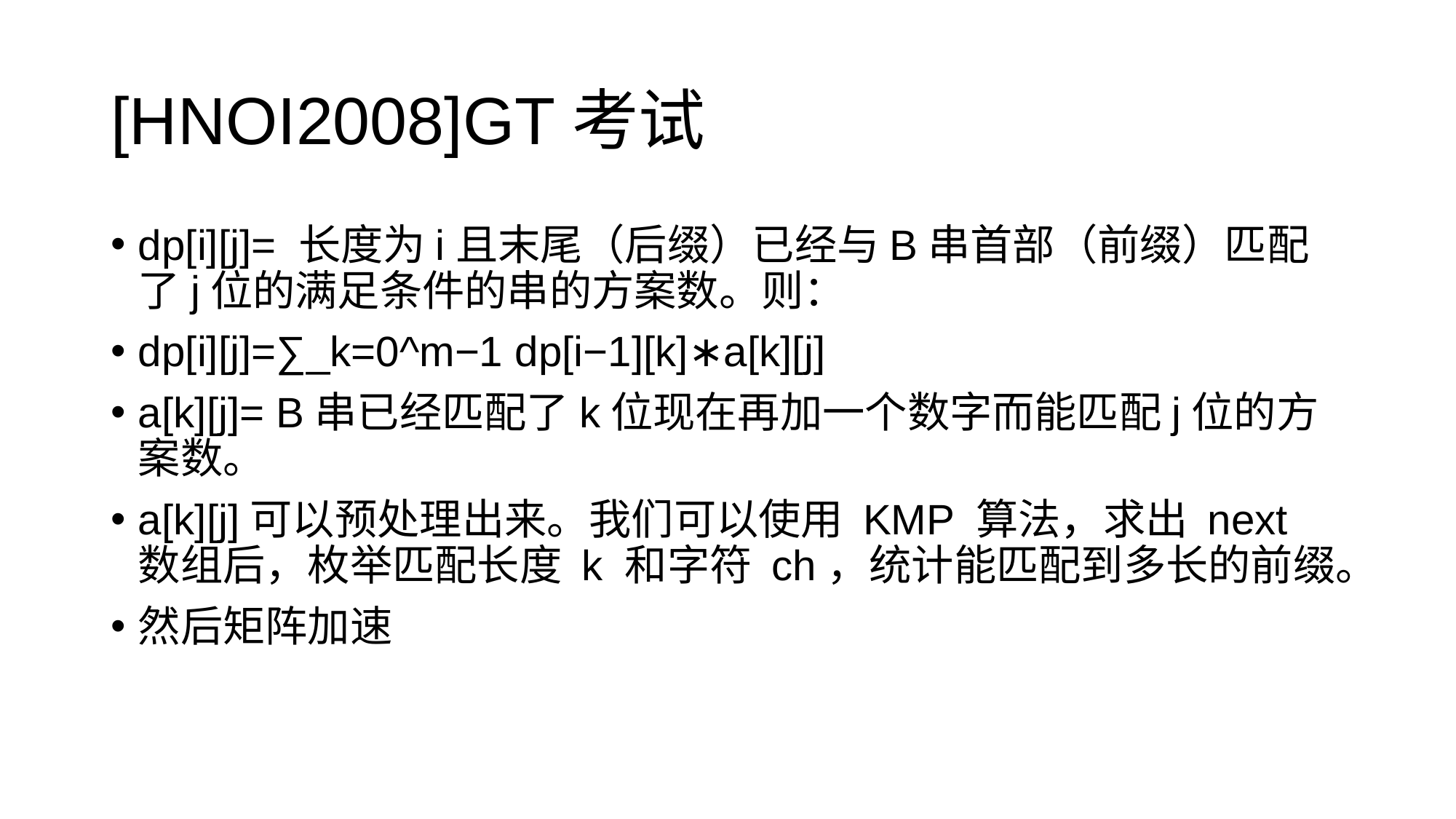

# [HNOI2008]GT考试
dp[i][j]= 长度为i且末尾（后缀）已经与B串首部（前缀）匹配了j位的满足条件的串的方案数。则：
dp[i][j]=∑_k=0^m−1 dp[i−1][k]∗a[k][j]
a[k][j]= B串已经匹配了k位现在再加一个数字而能匹配j位的方案数。
a[k][j]可以预处理出来。我们可以使用 KMP 算法，求出 next 数组后，枚举匹配长度 k 和字符 ch，统计能匹配到多长的前缀。
然后矩阵加速